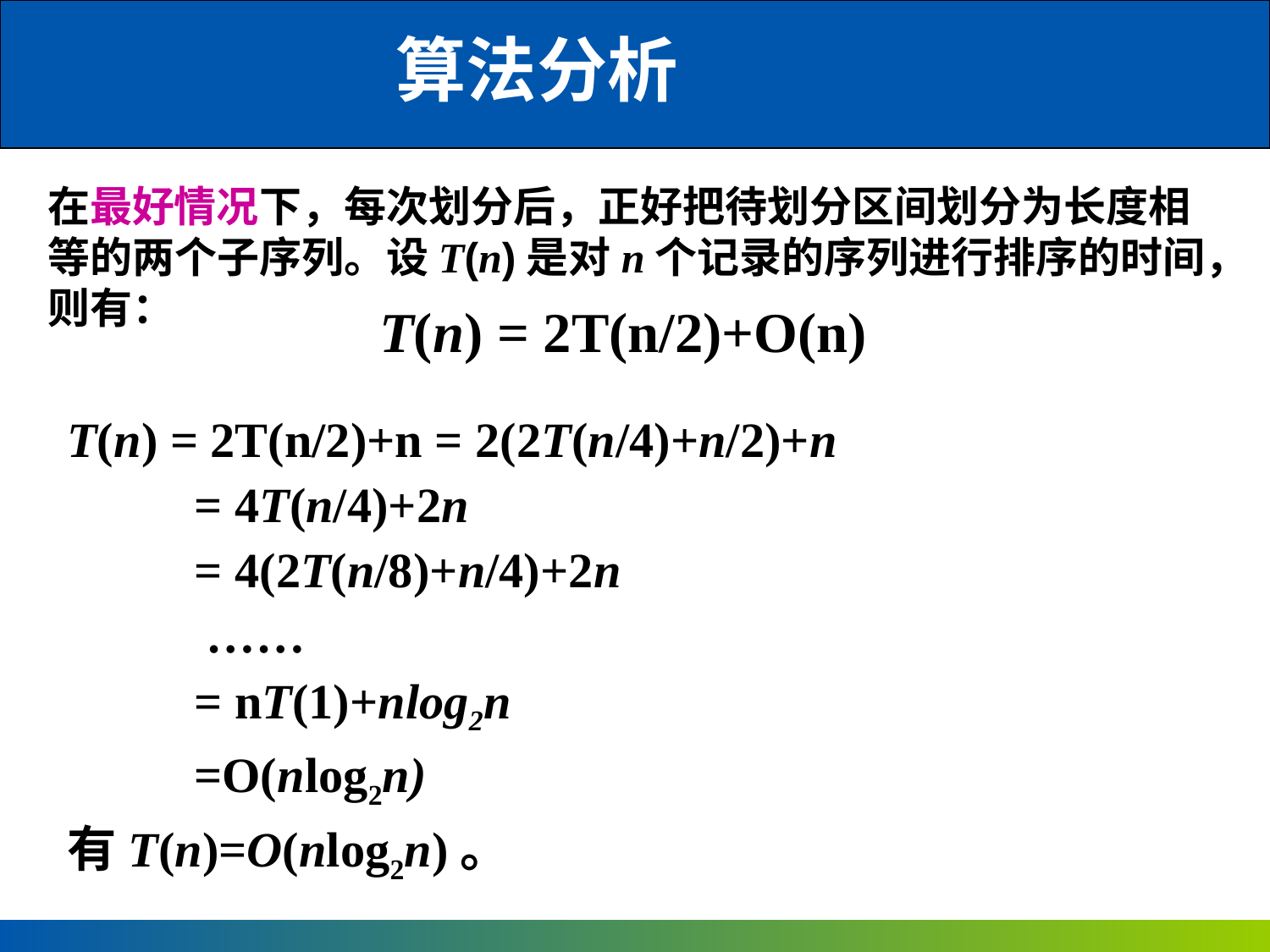

算法分析
在最好情况下，每次划分后，正好把待划分区间划分为长度相等的两个子序列。设T(n)是对n个记录的序列进行排序的时间，则有：
T(n) = 2T(n/2)+O(n)
T(n) = 2T(n/2)+n = 2(2T(n/4)+n/2)+n
	= 4T(n/4)+2n
	= 4(2T(n/8)+n/4)+2n
	 ……
	= nT(1)+nlog2n
	=O(nlog2n)
有T(n)=O(nlog2n)。